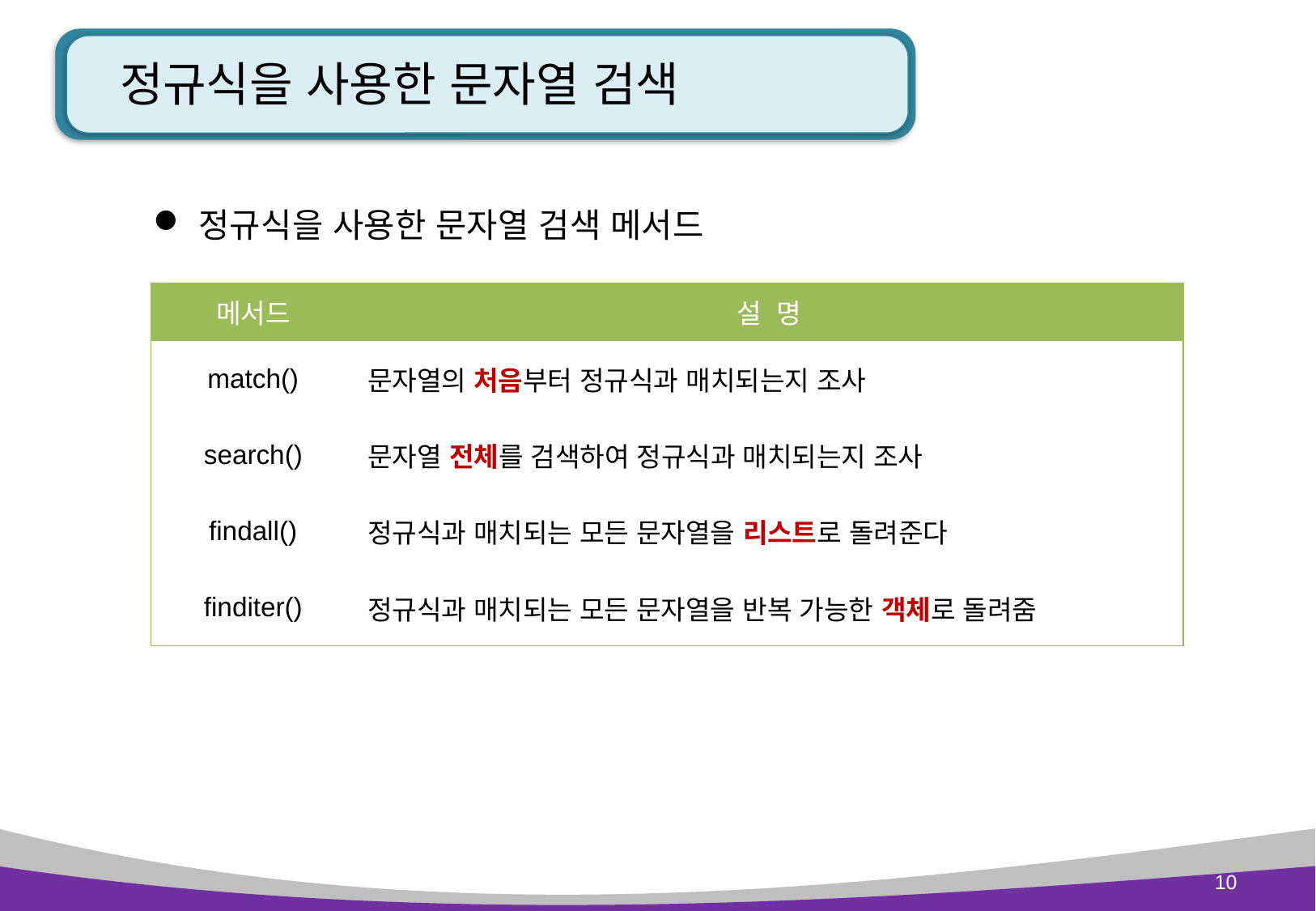

# 정규식을 사용한 문자열 검색
정규식을 사용한 문자열 검색 메서드
| 메서드 | 설 명 |
| --- | --- |
| match() | 문자열의 처음부터 정규식과 매치되는지 조사 |
| search() | 문자열 전체를 검색하여 정규식과 매치되는지 조사 |
| findall() | 정규식과 매치되는 모든 문자열을 리스트로 돌려준다 |
| finditer() | 정규식과 매치되는 모든 문자열을 반복 가능한 객체로 돌려줌 |
10